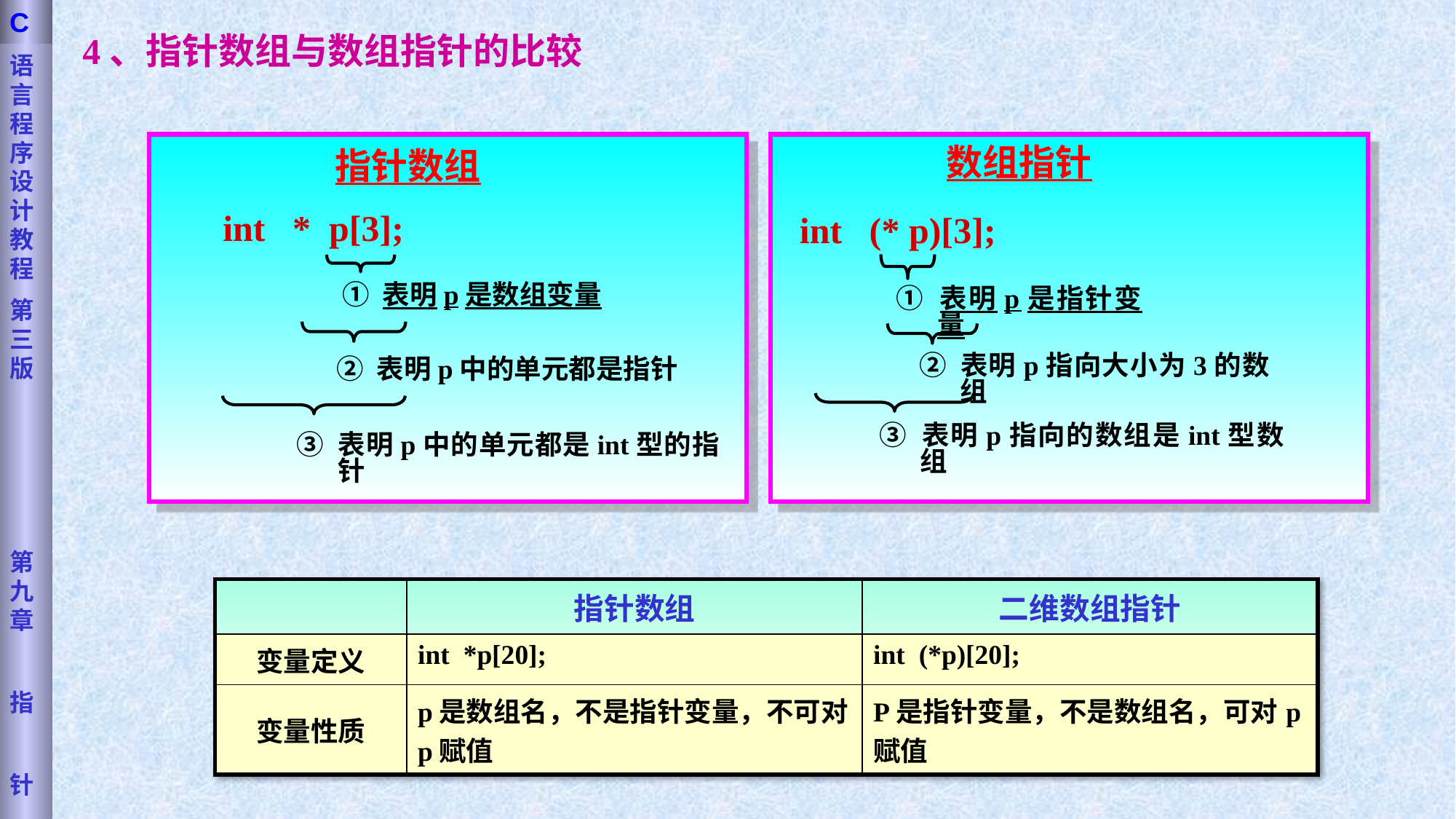

语言程序设计教程
第三版

第九章

指

针
C
4、指针数组与数组指针的比较

指针数组
int   *  p[3];

① 表明p是数组变量

② 表明p中的单元都是指针
③ 表明p中的单元都是int型的指针

数组指针
int   (* p)[3];

① 表明p是指针变量

② 表明p指向大小为3的数组
③ 表明p指向的数组是int型数组
|  | 指针数组 | 二维数组指针 |
| --- | --- | --- |
| 变量定义 | int \*p[20]; | int (\*p)[20]; |
| 变量性质 | p是数组名，不是指针变量，不可对p赋值 | P是指针变量，不是数组名，可对p赋值 |